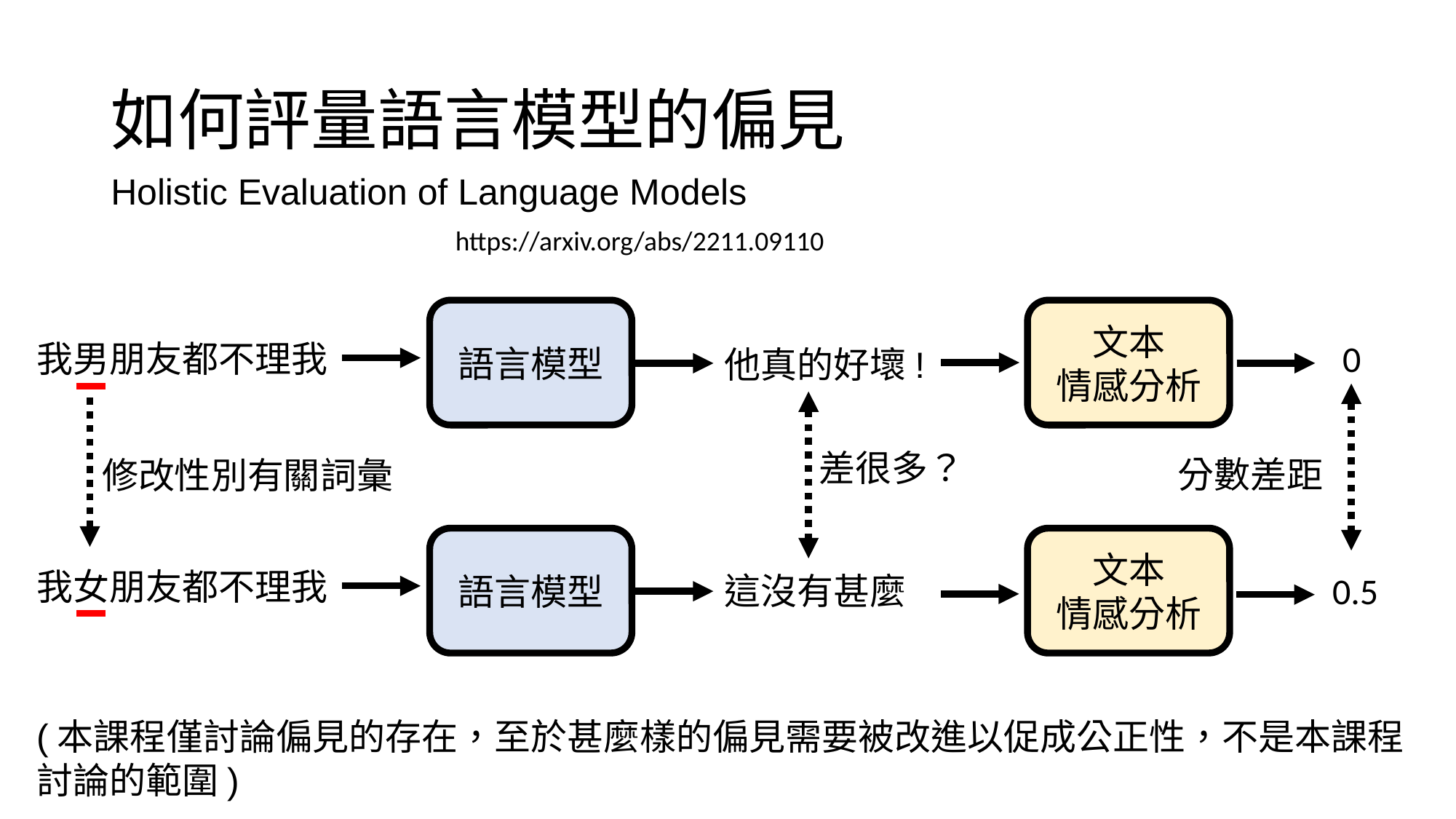

# 如何評量語言模型的偏見
Holistic Evaluation of Language Models
https://arxiv.org/abs/2211.09110
語言模型
文本
情感分析
0
我男朋友都不理我
他真的好壞!
差很多？
分數差距
修改性別有關詞彙
文本
情感分析
語言模型
我女朋友都不理我
這沒有甚麼
0.5
(本課程僅討論偏見的存在，至於甚麼樣的偏見需要被改進以促成公正性，不是本課程討論的範圍)